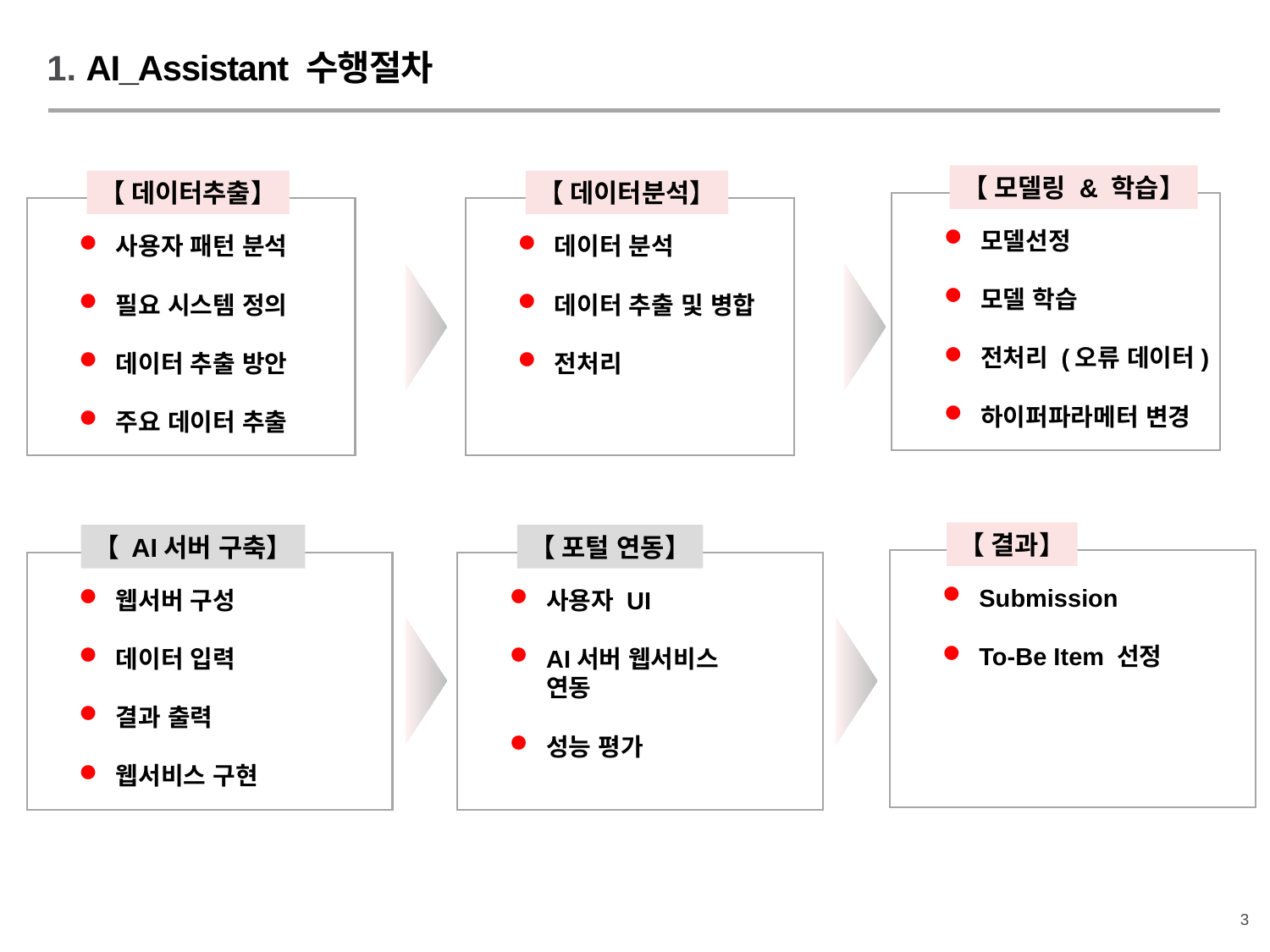

1. AI_Assistant 수행절차
【 모델링 & 학습】
【 데이터추출】
【 데이터분석】

모델선정
모델 학습
전처리 (오류 데이터)
하이퍼파라메터 변경
사용자 패턴 분석
필요 시스템 정의
데이터 추출 방안
주요 데이터 추출
데이터 분석
데이터 추출 및 병합
전처리

【 결과】
【 AI서버 구축】
【 포털 연동】

Submission
To-Be Item 선정
웹서버 구성
데이터 입력
결과 출력
웹서비스 구현
사용자 UI
AI서버 웹서비스 연동
성능 평가